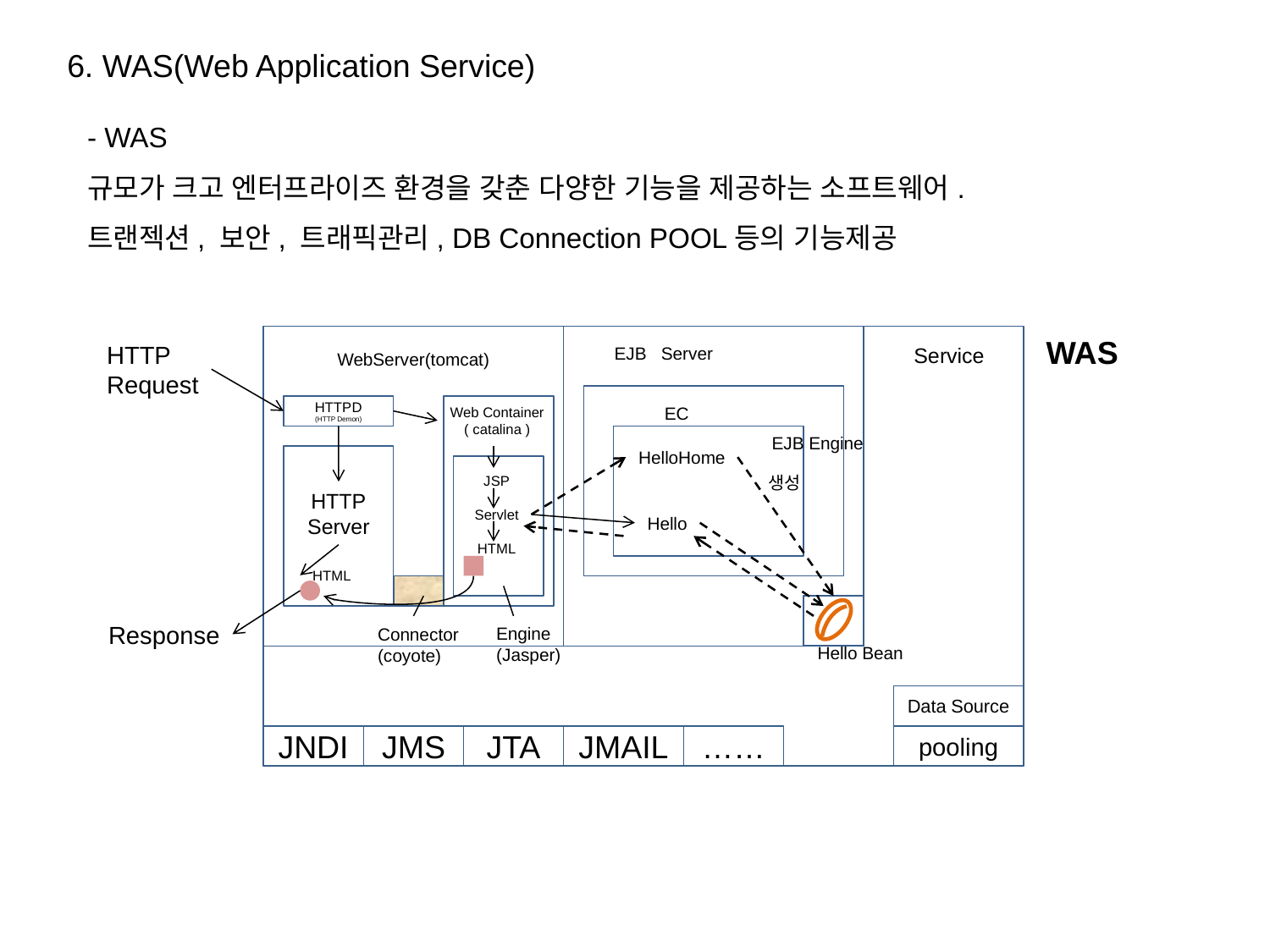

6. WAS(Web Application Service)
- WAS
규모가 크고 엔터프라이즈 환경을 갖춘 다양한 기능을 제공하는 소프트웨어.
트랜젝션, 보안, 트래픽관리, DB Connection POOL등의 기능제공

WAS
HTTP
Request
EJB   Server
Service
WebServer(tomcat)

HTTPD
(HTTP Demon)

EC
Web Container
( catalina )

EJB Engine
HelloHome

JSP

Servlet

HTML
생성
HTTP
Server
Hello

HTML

Response
Engine
(Jasper)
Connector
(coyote)
Hello Bean
Data Source
JNDI
JMS
JTA
JMAIL
……
pooling